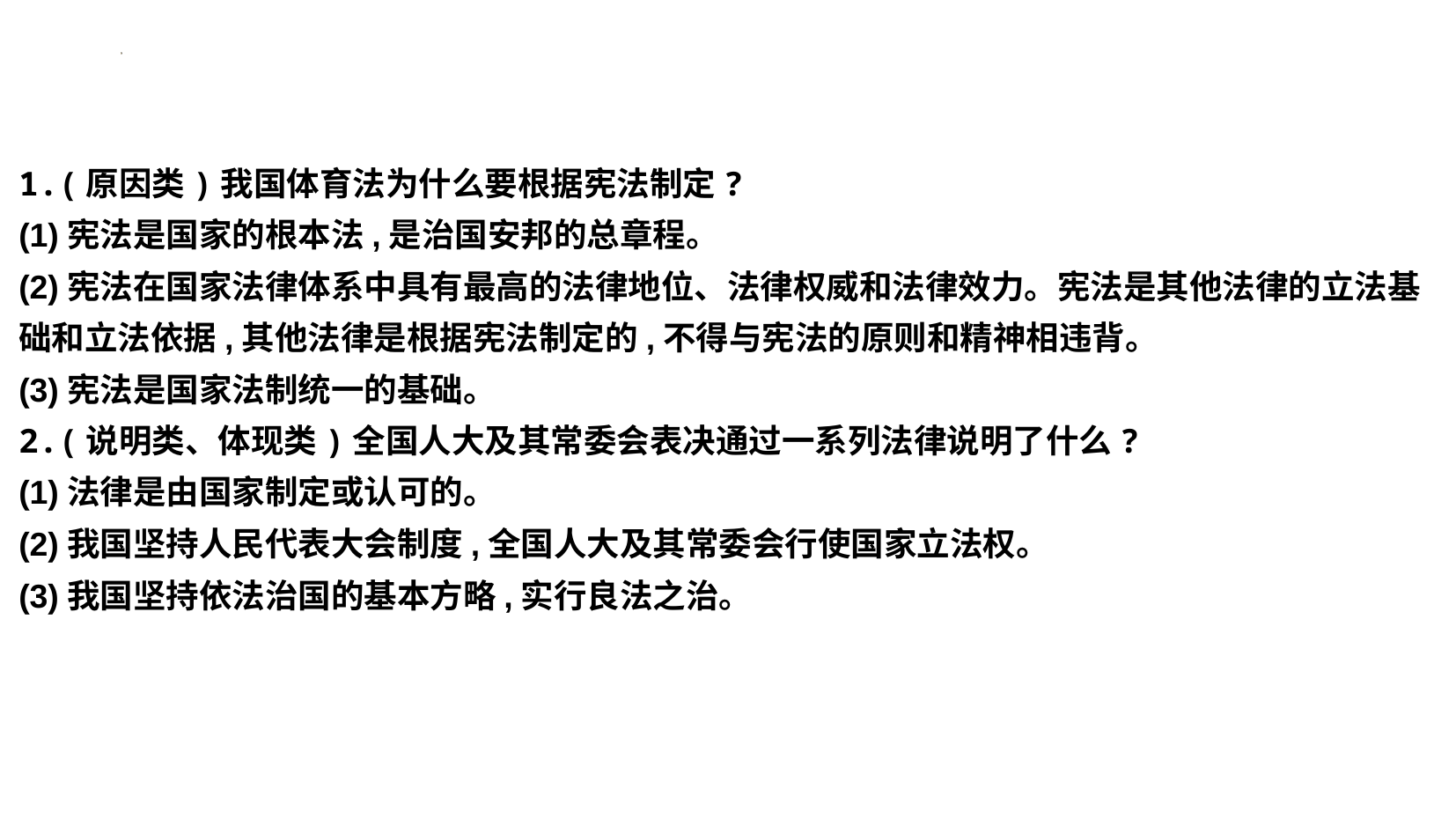

1.(原因类)我国体育法为什么要根据宪法制定?
(1)宪法是国家的根本法,是治国安邦的总章程。
(2)宪法在国家法律体系中具有最高的法律地位、法律权威和法律效力。宪法是其他法律的立法基础和立法依据,其他法律是根据宪法制定的,不得与宪法的原则和精神相违背。
(3)宪法是国家法制统一的基础。
2.(说明类、体现类)全国人大及其常委会表决通过一系列法律说明了什么?
(1)法律是由国家制定或认可的。
(2)我国坚持人民代表大会制度,全国人大及其常委会行使国家立法权。
(3)我国坚持依法治国的基本方略,实行良法之治。